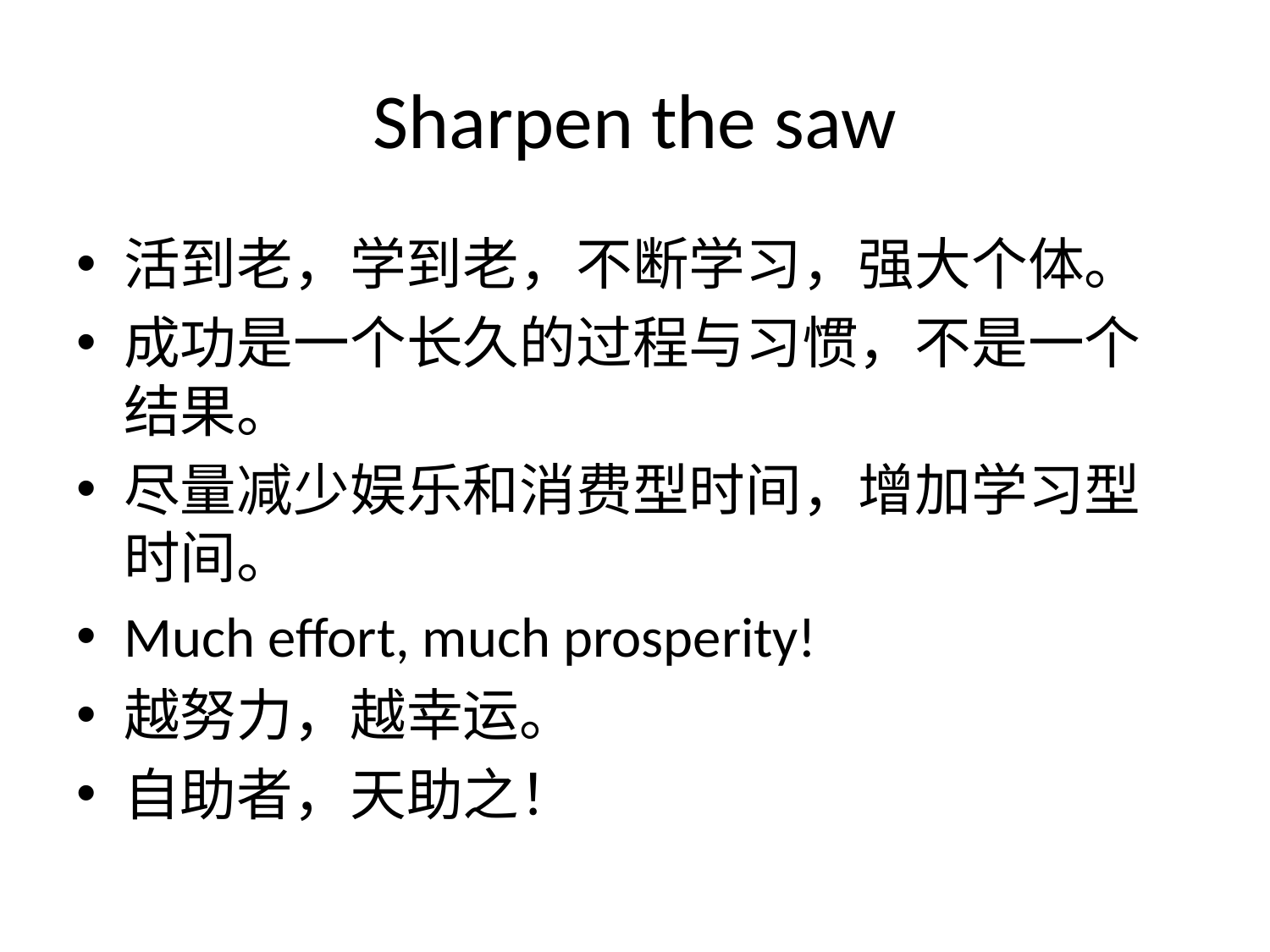

# Sharpen the saw
活到老，学到老，不断学习，强大个体。
成功是一个长久的过程与习惯，不是一个结果。
尽量减少娱乐和消费型时间，增加学习型时间。
Much effort, much prosperity!
越努力，越幸运。
自助者，天助之！